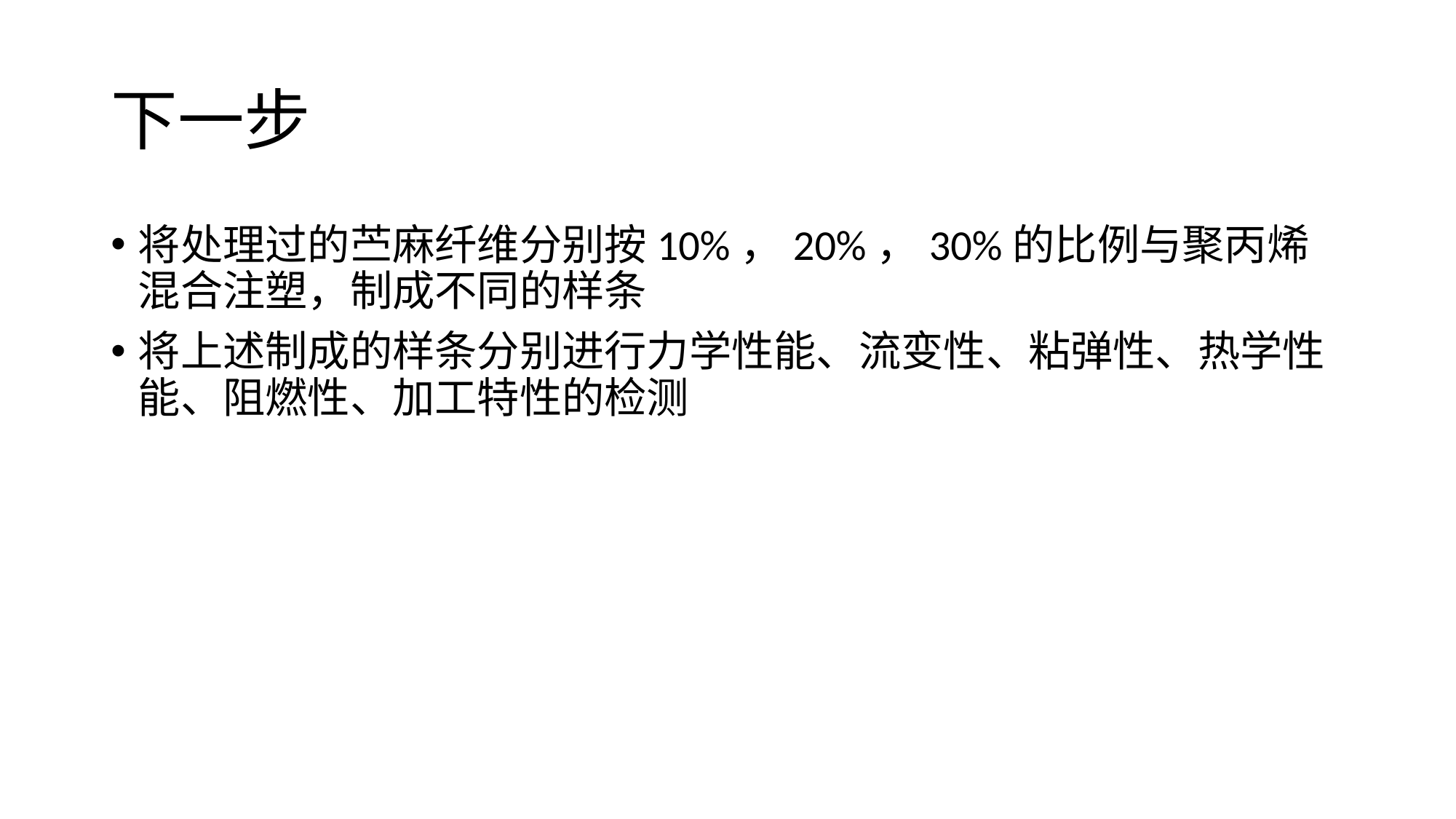

# 下一步
将处理过的苎麻纤维分别按10%，20%，30%的比例与聚丙烯混合注塑，制成不同的样条
将上述制成的样条分别进行力学性能、流变性、粘弹性、热学性能、阻燃性、加工特性的检测